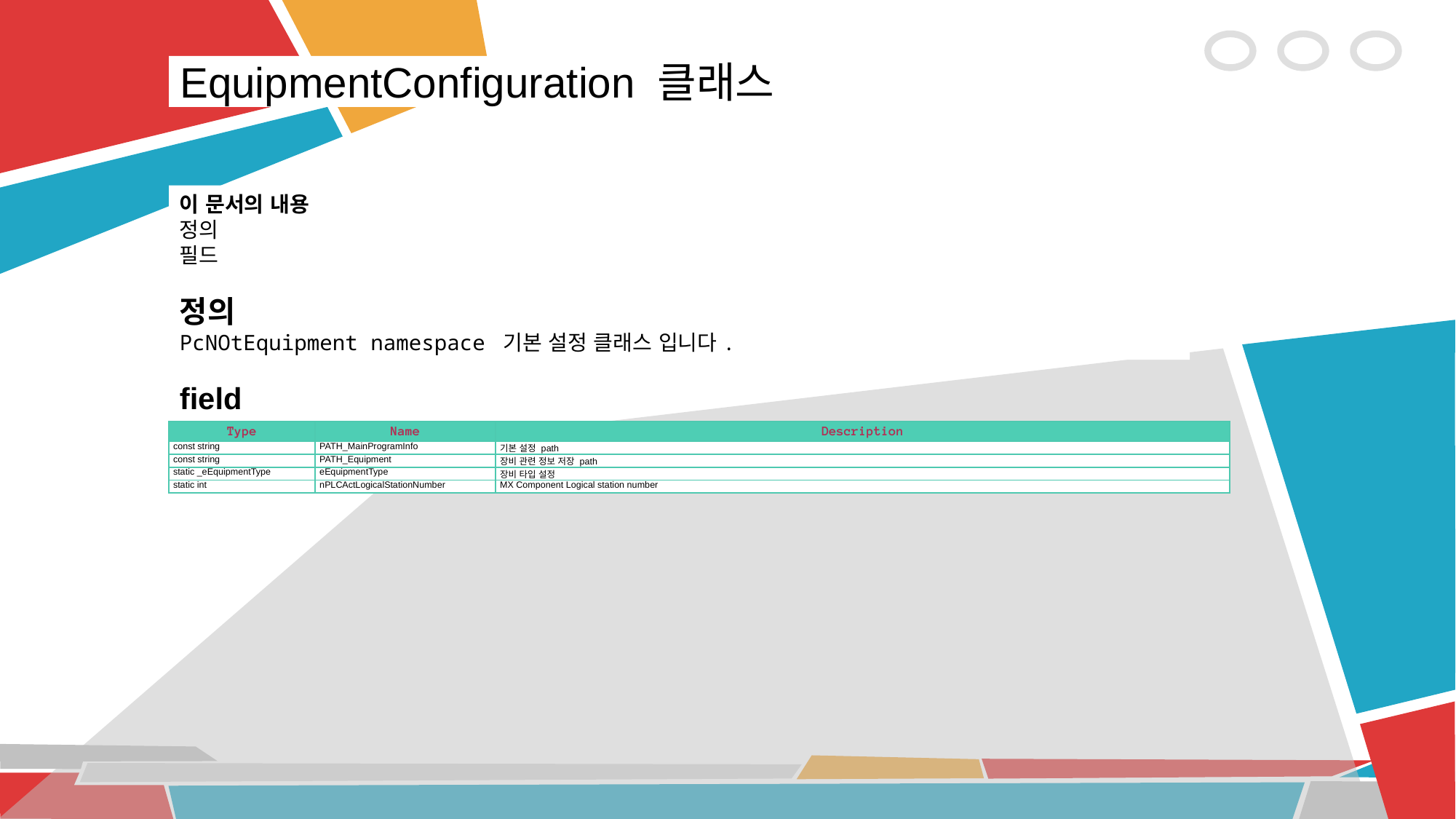

EquipmentConfiguration 클래스
이 문서의 내용
정의
필드

정의
PcNOtEquipment namespace 기본 설정 클래스 입니다.
field
| Type | Name | Description |
| --- | --- | --- |
| const string | PATH\_MainProgramInfo | 기본 설정 path |
| const string | PATH\_Equipment | 장비 관련 정보 저장 path |
| static \_eEquipmentType | eEquipmentType | 장비 타입 설정 |
| static int | nPLCActLogicalStationNumber | MX Component Logical station number |